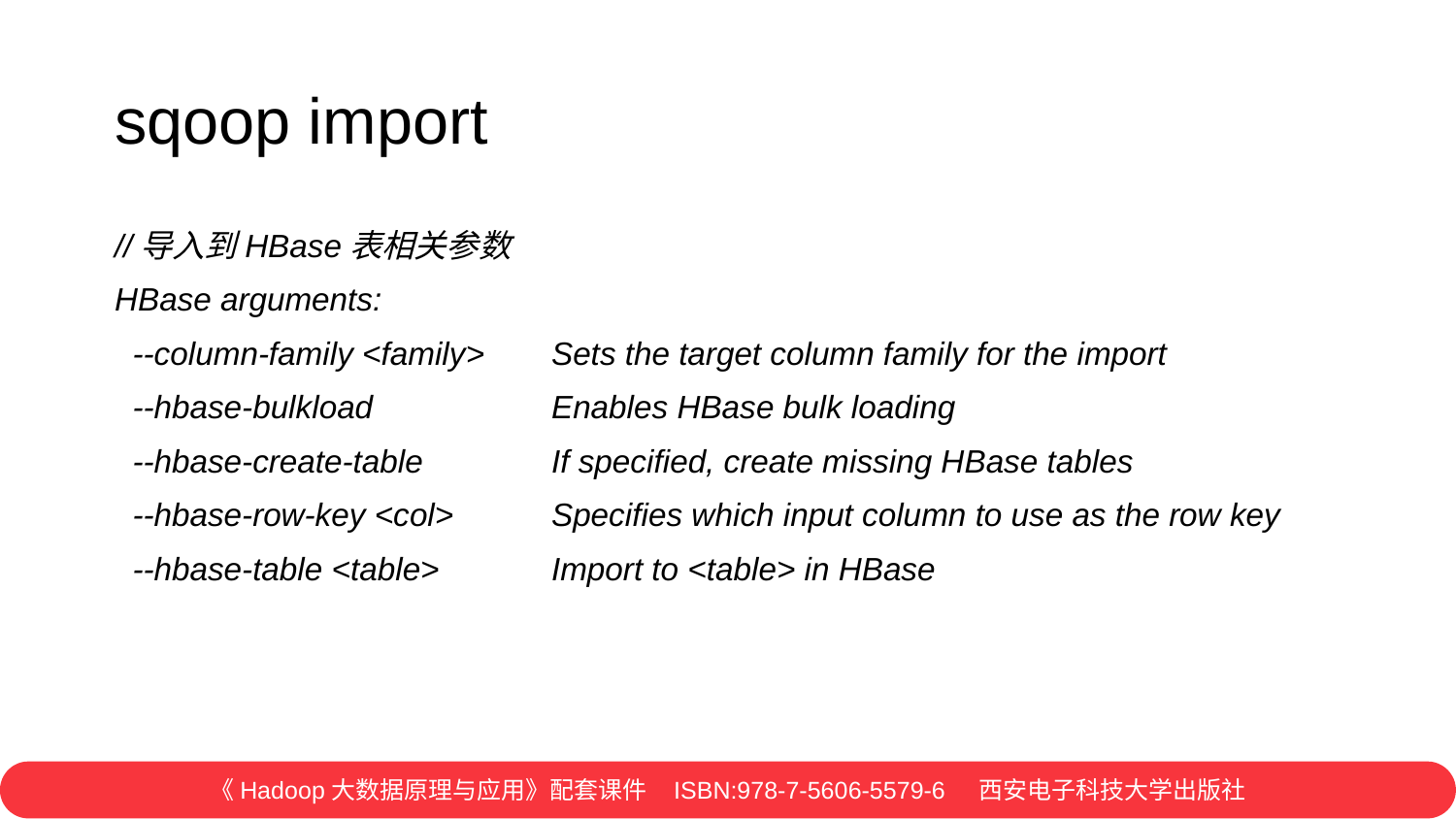

# sqoop import
//导入到HBase表相关参数
HBase arguments:
  --column-family <family>	Sets the target column family for the import
  --hbase-bulkload		Enables HBase bulk loading
  --hbase-create-table	If specified, create missing HBase tables
  --hbase-row-key <col>	Specifies which input column to use as the row key
  --hbase-table <table>	Import to <table> in HBase